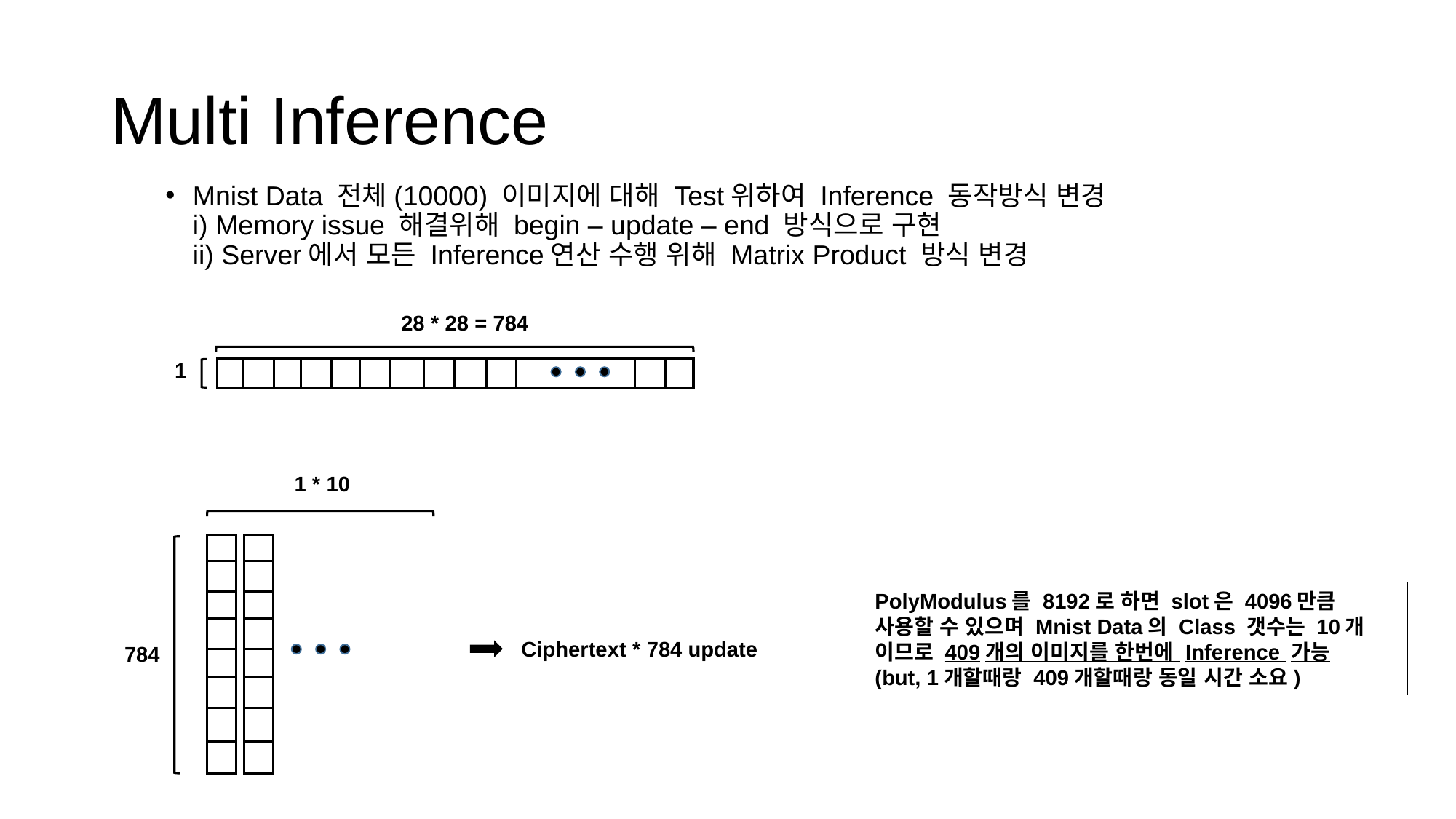

# Multi Inference
Mnist Data 전체(10000) 이미지에 대해 Test위하여 Inference 동작방식 변경
i) Memory issue 해결위해 begin – update – end 방식으로 구현
ii) Server에서 모든 Inference연산 수행 위해 Matrix Product 방식 변경

28 * 28 = 784
1

1 * 10

PolyModulus를 8192로 하면 slot은 4096만큼 사용할 수 있으며 Mnist Data의 Class 갯수는 10개 이므로 409개의 이미지를 한번에 Inference 가능
(but, 1개할때랑 409개할때랑 동일 시간 소요)
Ciphertext * 784 update
784